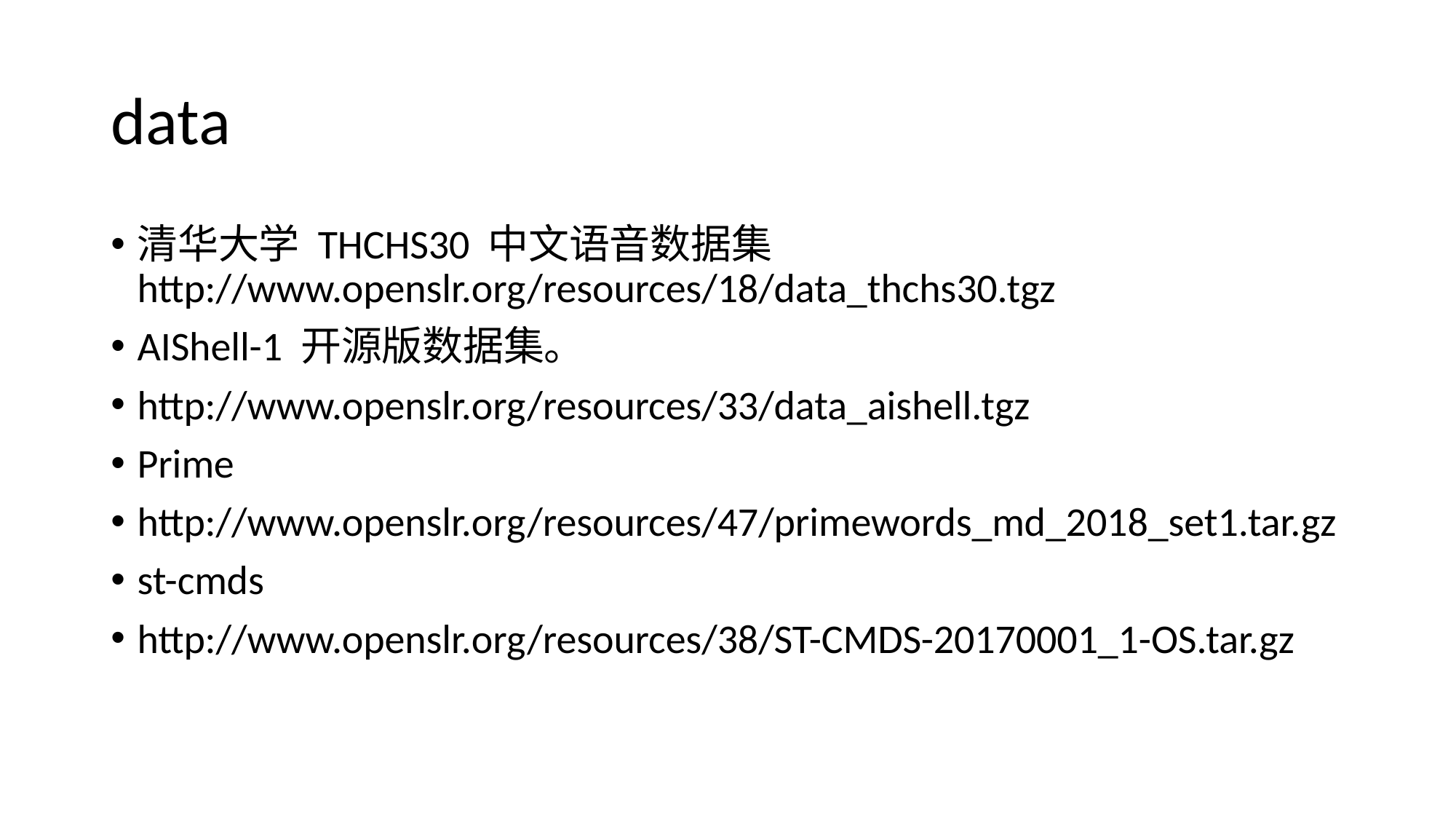

# data
清华大学 THCHS30 中文语音数据集 http://www.openslr.org/resources/18/data_thchs30.tgz
AIShell-1 开源版数据集。
http://www.openslr.org/resources/33/data_aishell.tgz
Prime
http://www.openslr.org/resources/47/primewords_md_2018_set1.tar.gz
st-cmds
http://www.openslr.org/resources/38/ST-CMDS-20170001_1-OS.tar.gz